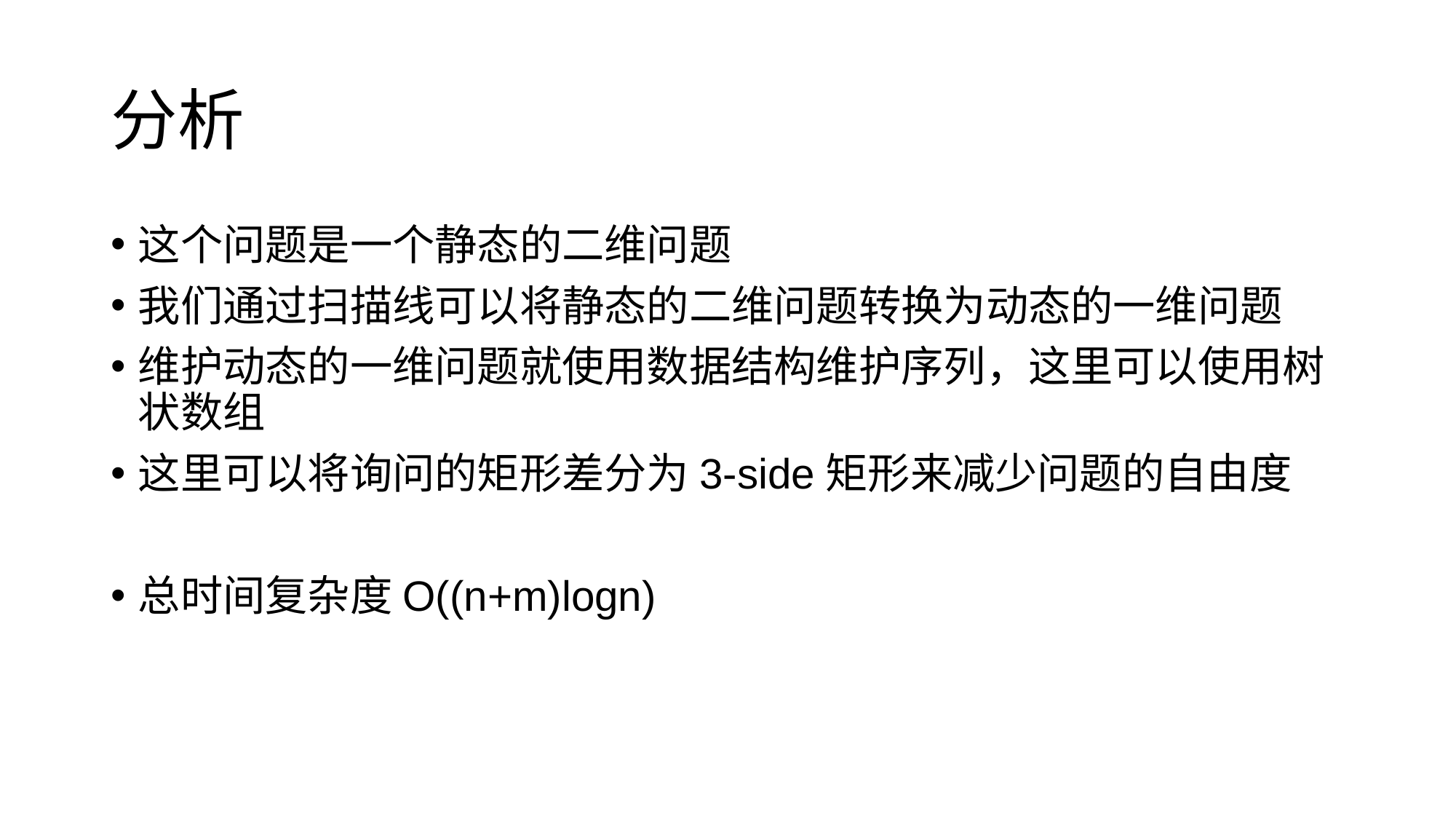

# 分析
这个问题是一个静态的二维问题
我们通过扫描线可以将静态的二维问题转换为动态的一维问题
维护动态的一维问题就使用数据结构维护序列，这里可以使用树状数组
这里可以将询问的矩形差分为3-side矩形来减少问题的自由度

总时间复杂度O((n+m)logn)